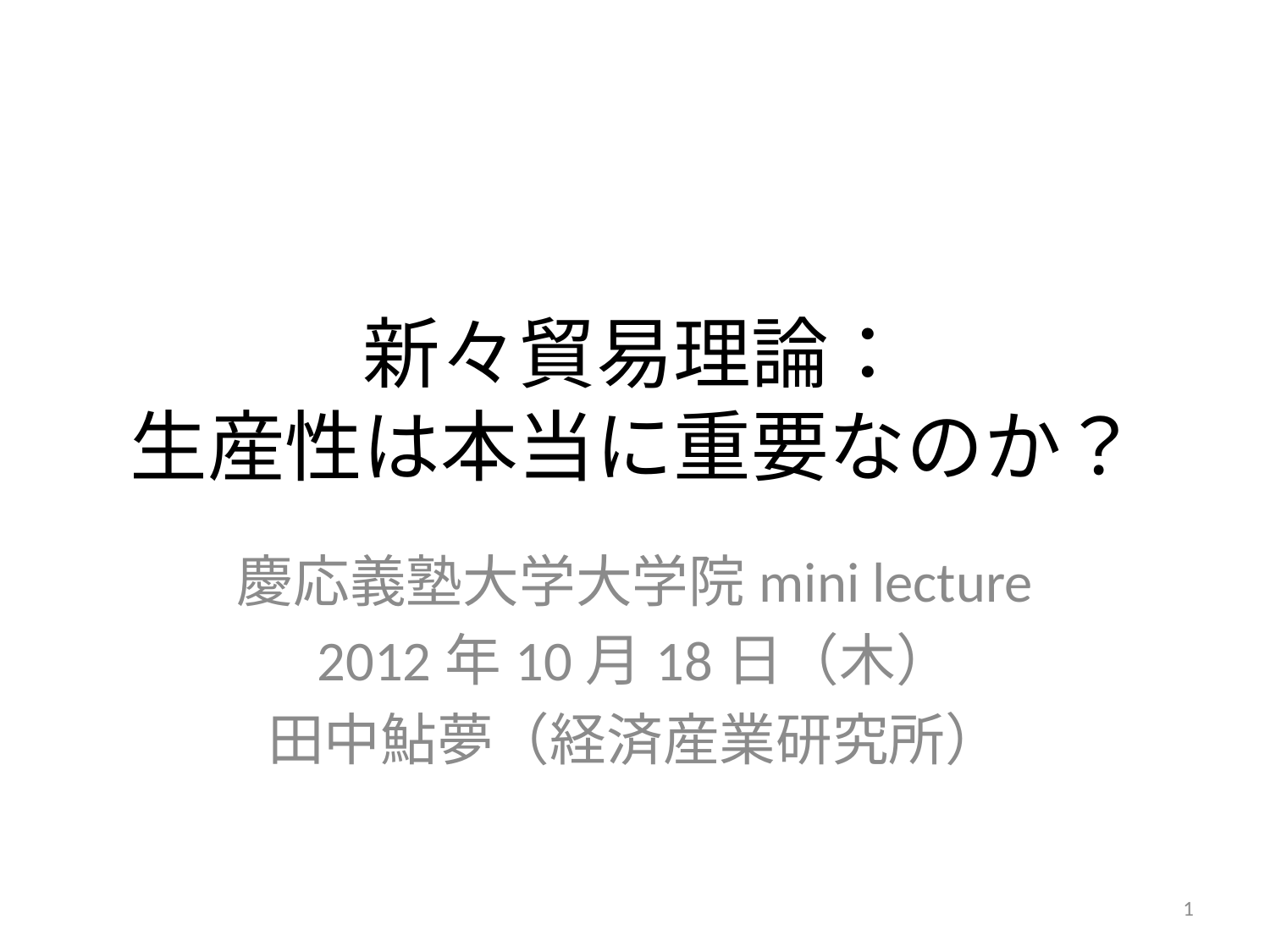

# 新々貿易理論： 生産性は本当に重要なのか？
慶応義塾大学大学院mini lecture
2012年10月18日（木）
田中鮎夢（経済産業研究所）
1